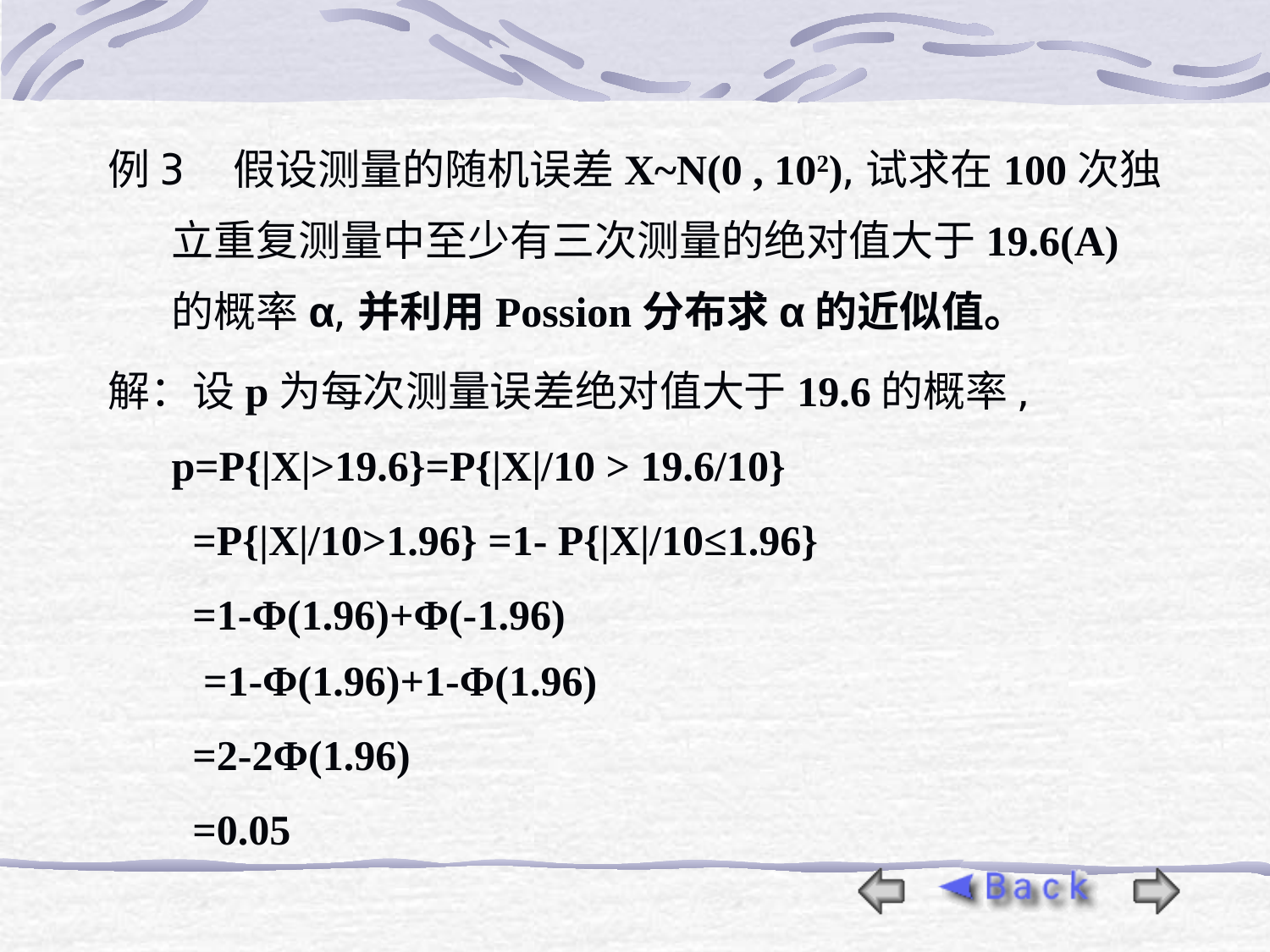

例3   假设测量的随机误差X~N(0 , 102),试求在100次独立重复测量中至少有三次测量的绝对值大于19.6(A)的概率α,并利用Possion分布求α的近似值。
解：设p为每次测量误差绝对值大于19.6的概率,
      p=P{|X|>19.6}=P{|X|/10 > 19.6/10}
        =P{|X|/10>1.96} =1- P{|X|/10≤1.96}
        =1-Φ(1.96)+Φ(-1.96)
   =1-Φ(1.96)+1-Φ(1.96)
        =2-2Φ(1.96)
        =0.05